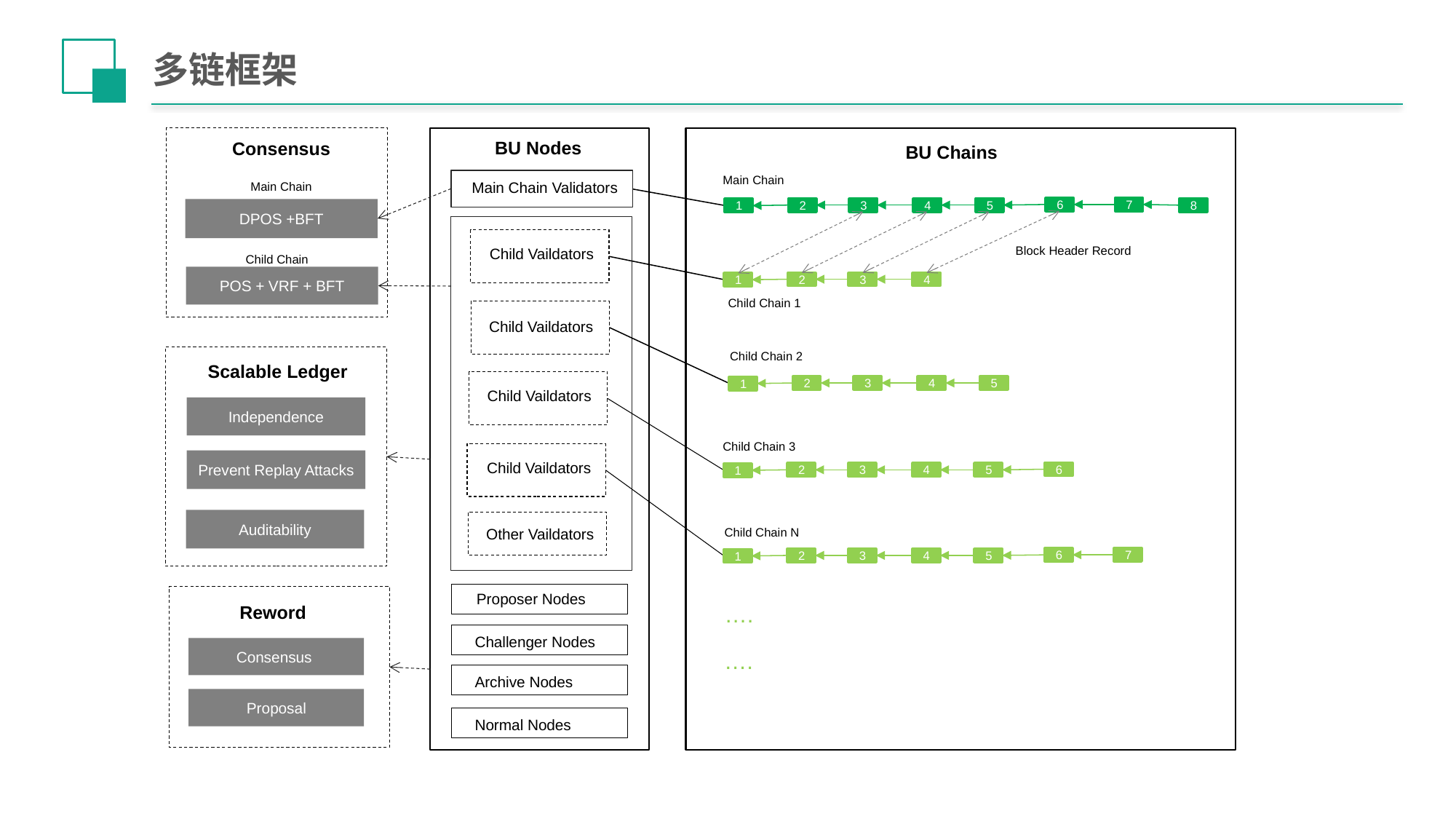

# 多链框架

BU Nodes
Consensus
BU Chains
Main Chain
6
7
2
3
4
5
1
8

Main Chain Validators
Main Chain
DPOS +BFT

Child Vaildators
Block Header Record
Child Chain
POS + VRF + BFT
2
3
4
1
Child Chain 1

Child Vaildators
Child Chain 2
2
3
4
5
1

Scalable Ledger
Independence
Prevent Replay Attacks
Auditability

Child Vaildators
Child Chain 3
6
2
3
4
5
1

Child Vaildators

Other Vaildators
Child Chain N
6
7
2
3
4
5
1

Proposer Nodes

Reword
….

Challenger Nodes
Consensus
….

Archive Nodes
Proposal

Normal Nodes